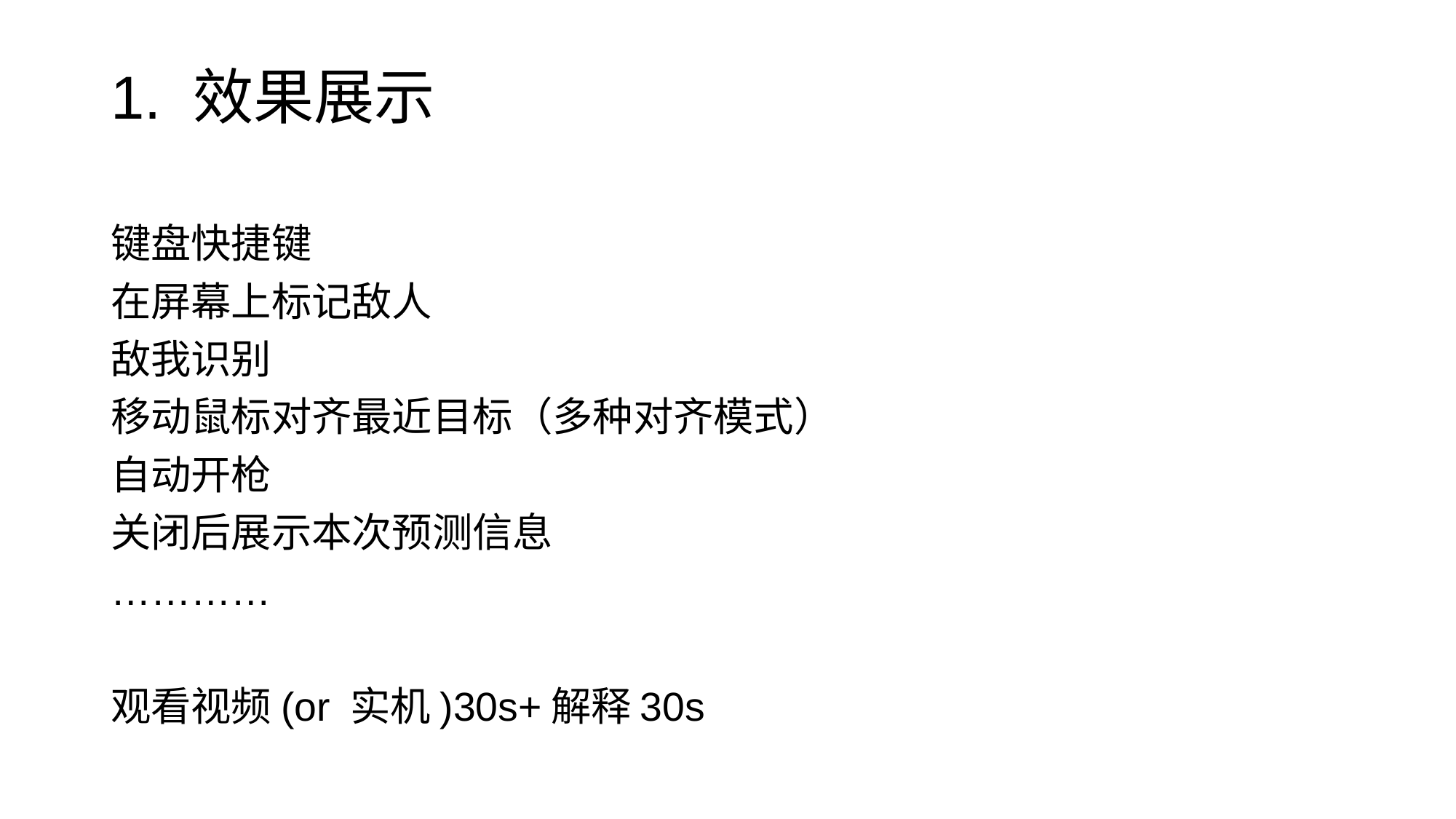

# 1. 效果展示
键盘快捷键
在屏幕上标记敌人
敌我识别
移动鼠标对齐最近目标（多种对齐模式）
自动开枪
关闭后展示本次预测信息
…………

观看视频(or 实机)30s+解释30s